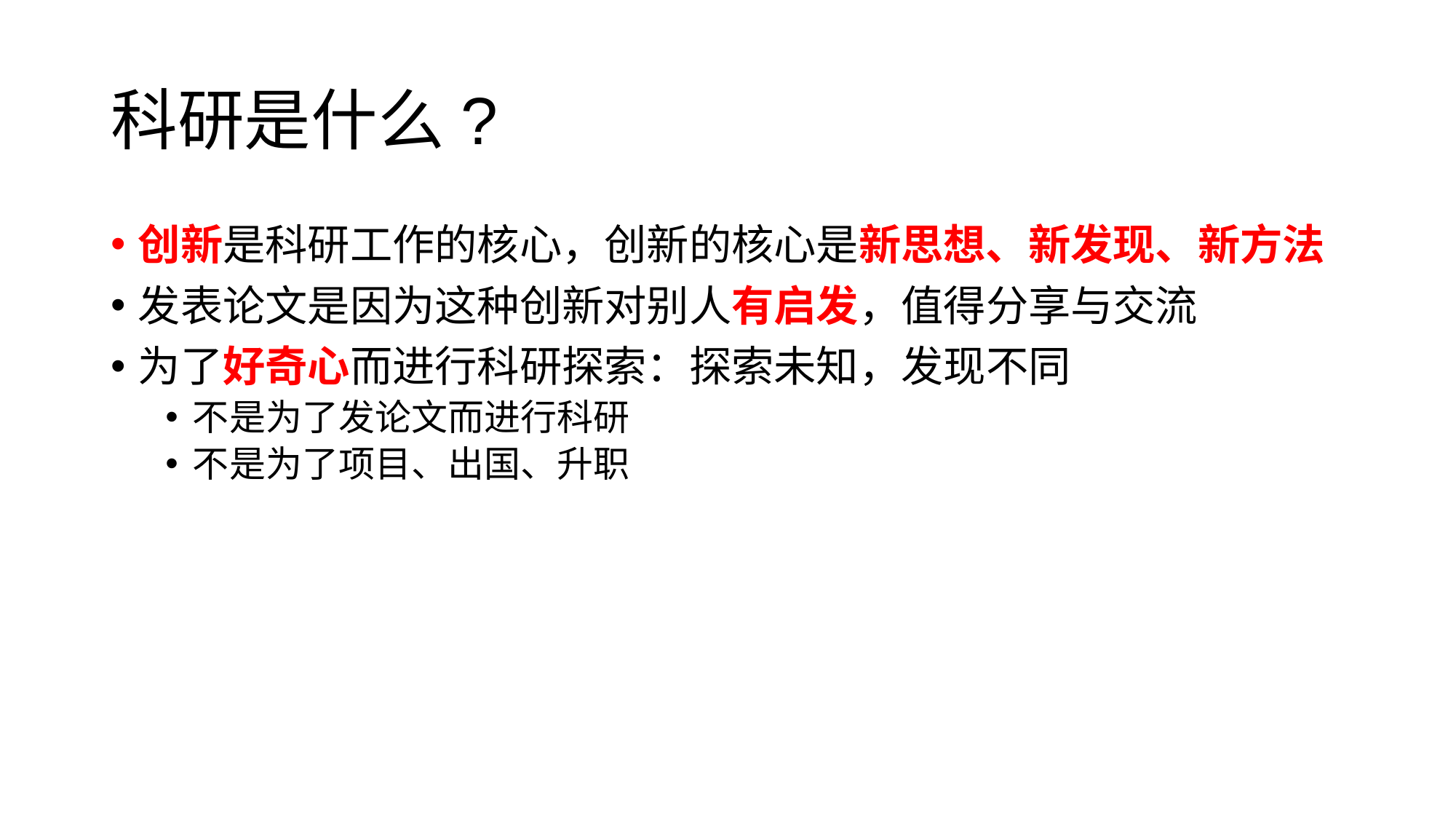

# 科研是什么?
创新是科研工作的核心，创新的核心是新思想、新发现、新方法
发表论文是因为这种创新对别人有启发，值得分享与交流
为了好奇心而进行科研探索：探索未知，发现不同
不是为了发论文而进行科研
不是为了项目、出国、升职